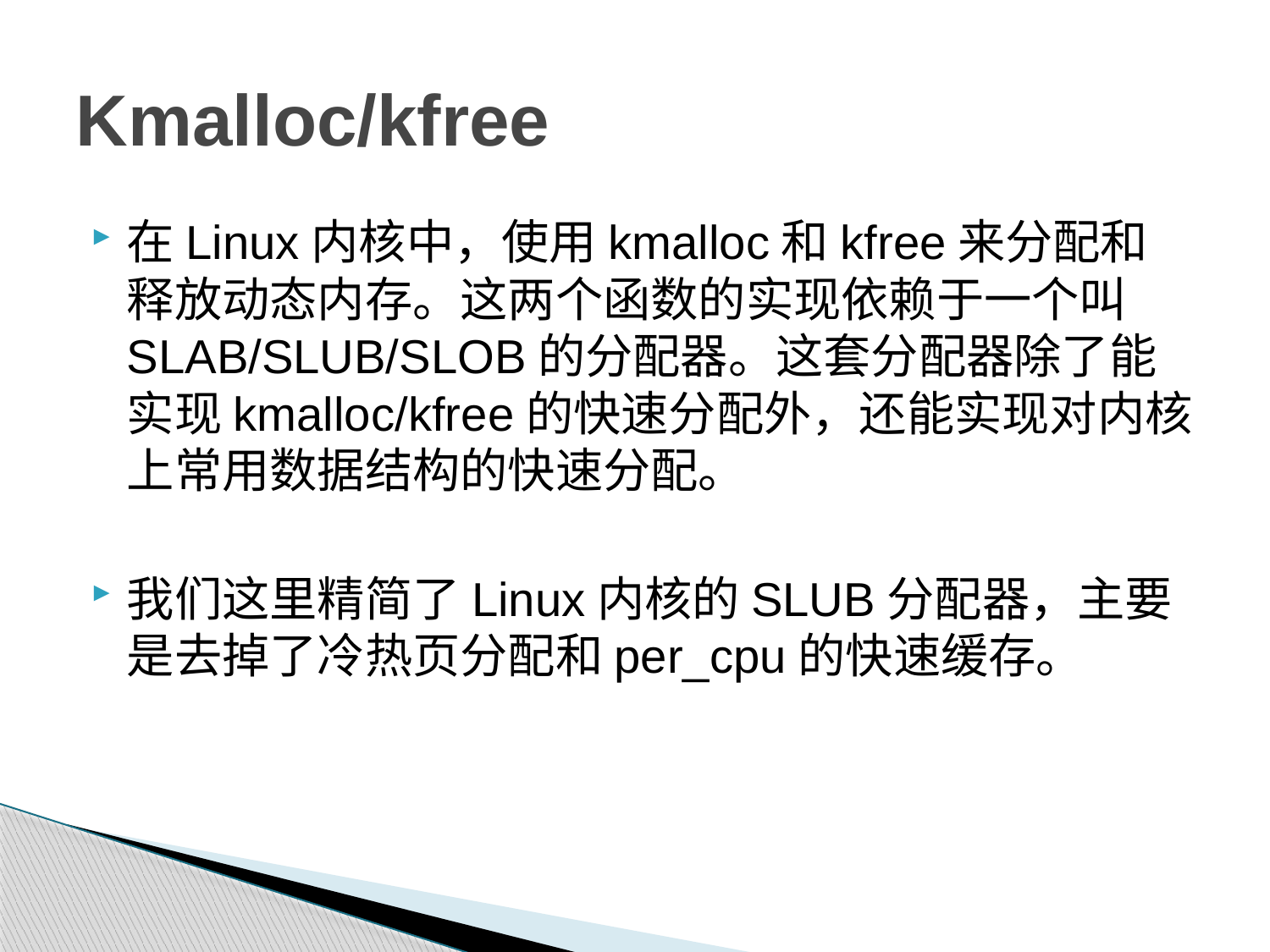

# Kmalloc/kfree
在Linux内核中，使用kmalloc和kfree来分配和释放动态内存。这两个函数的实现依赖于一个叫SLAB/SLUB/SLOB的分配器。这套分配器除了能实现kmalloc/kfree的快速分配外，还能实现对内核上常用数据结构的快速分配。

我们这里精简了Linux内核的SLUB分配器，主要是去掉了冷热页分配和per_cpu的快速缓存。